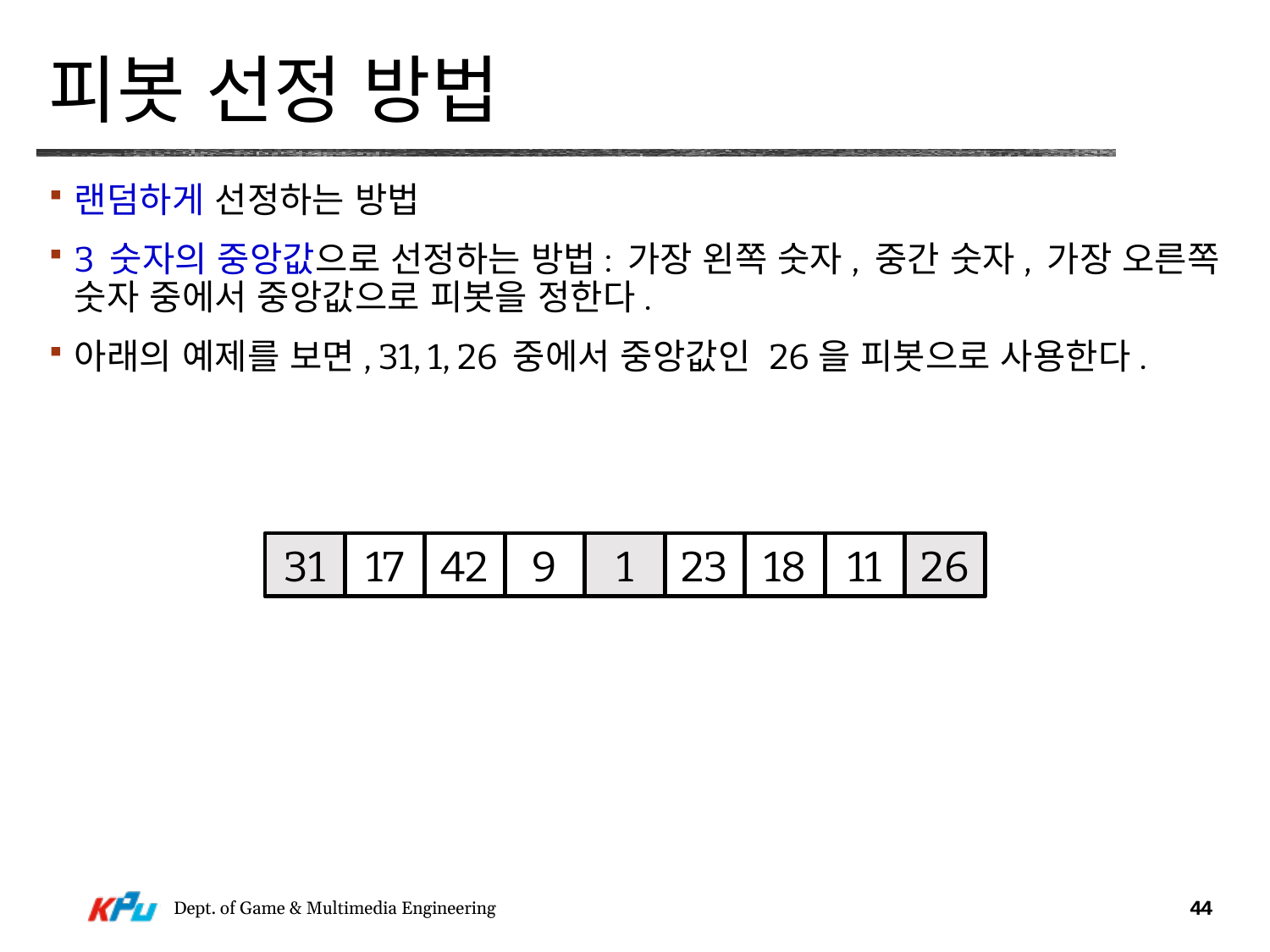

# 피봇 선정 방법
랜덤하게 선정하는 방법
3 숫자의 중앙값으로 선정하는 방법: 가장 왼쪽 숫자, 중간 숫자, 가장 오른쪽 숫자 중에서 중앙값으로 피봇을 정한다.
아래의 예제를 보면, 31, 1, 26 중에서 중앙값인 26을 피봇으로 사용한다.
31
17
42
9
1
23
18
11
26
Dept. of Game & Multimedia Engineering
44